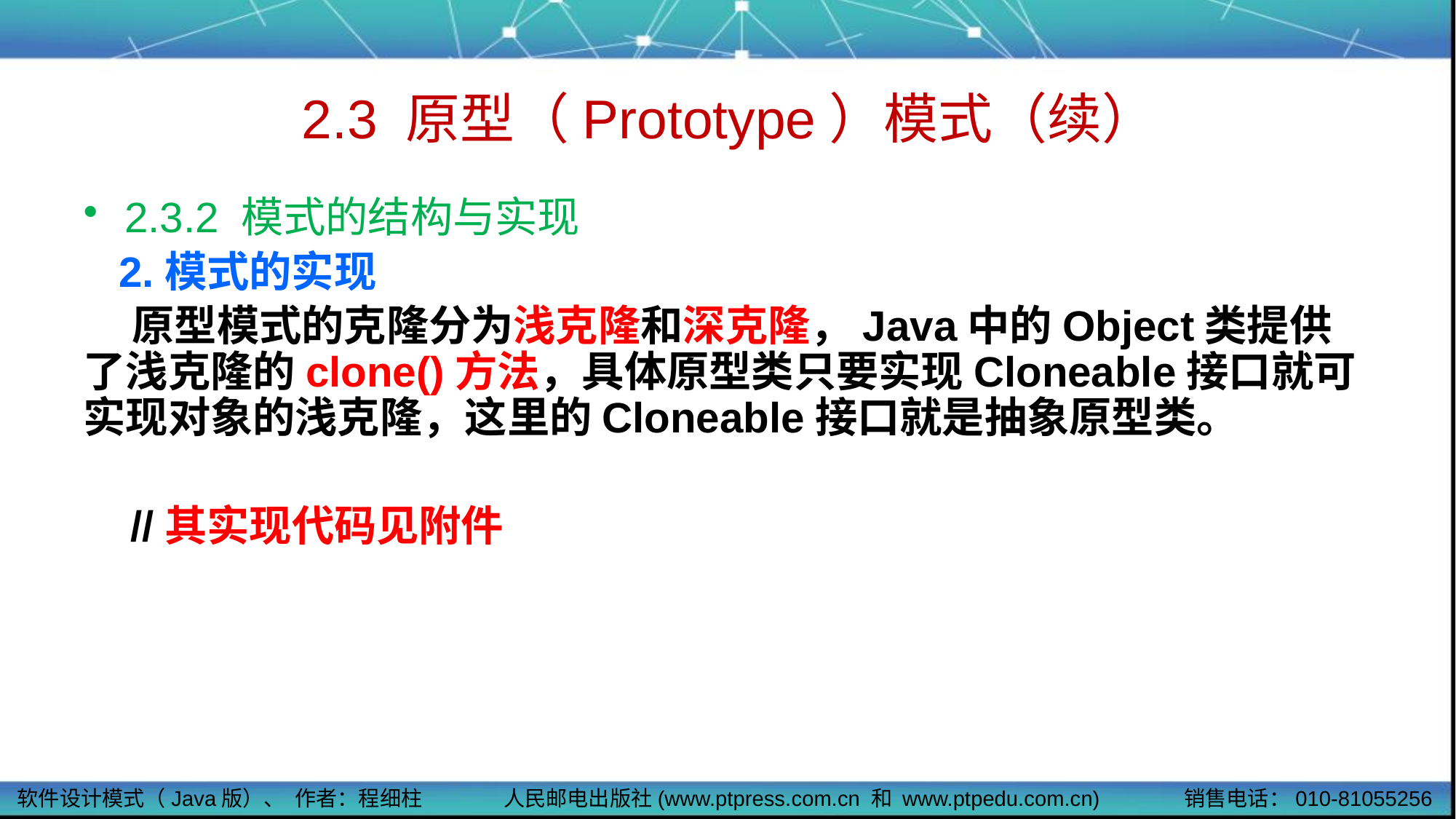

# 2.3 原型（Prototype）模式（续）
2.3.2 模式的结构与实现
   2.模式的实现
    原型模式的克隆分为浅克隆和深克隆，Java中的Object类提供了浅克隆的clone()方法，具体原型类只要实现Cloneable接口就可实现对象的浅克隆，这里的Cloneable接口就是抽象原型类。

    //其实现代码见附件

软件设计模式（Java版）、  作者：程细柱
人民邮电出版社(www.ptpress.com.cn 和 www.ptpedu.com.cn)
销售电话：010-81055256